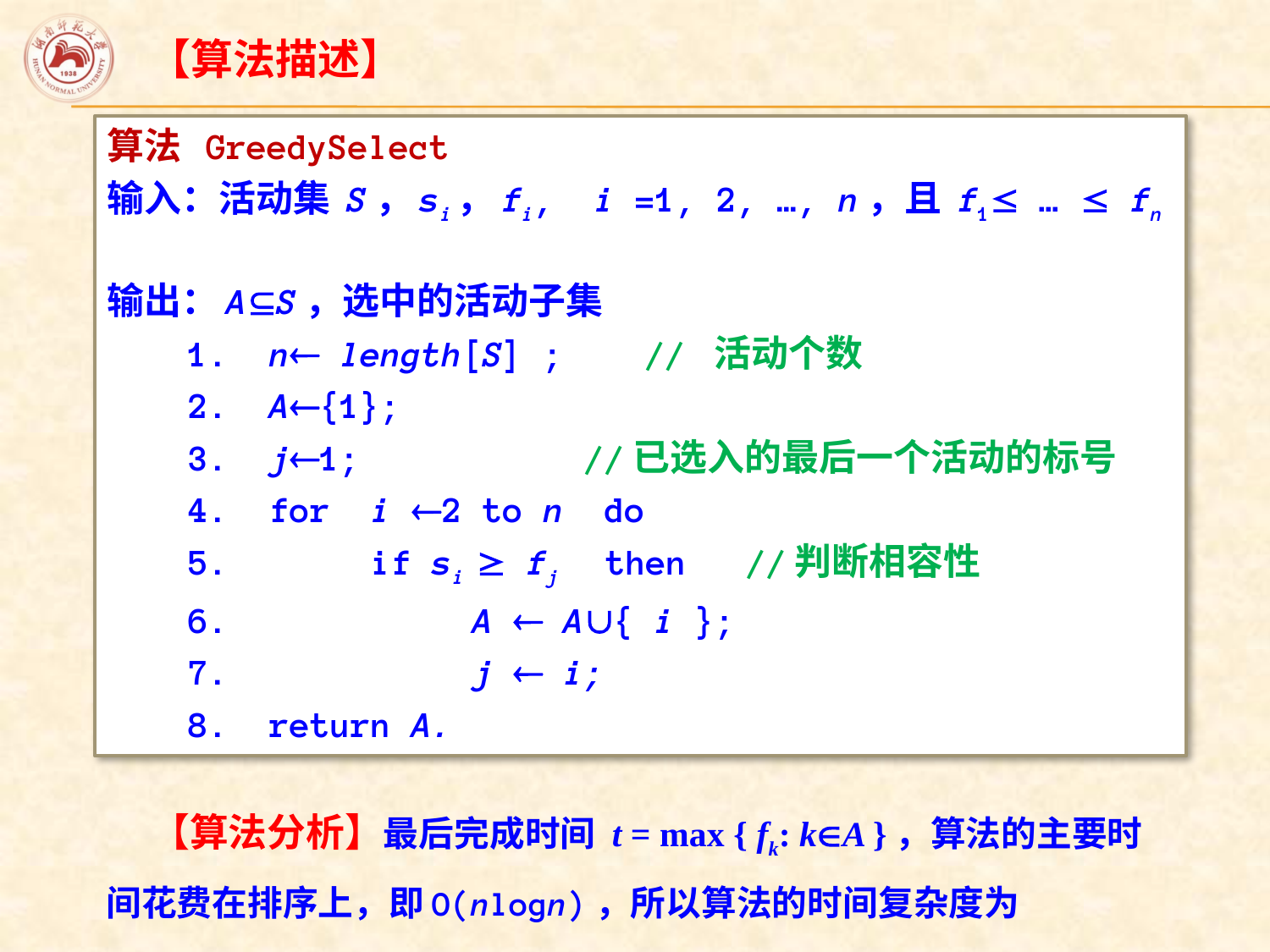

【算法描述】
算法  GreedySelect
输入：活动集 S，si，fi,  i =1, 2, …, n，且 f1≤ … ≤ fn
输出：A⊆S，选中的活动子集
    1.  n← length[S] ;    // 活动个数
    2.  A←{1};
    3.  j←1;           //已选入的最后一个活动的标号
    4.  for  i ←2 to n  do
    5.       if si ≥ fj    then     //判断相容性
    6.            A ← A∪{ i };
    7.            j ← i;
    8.  return A.
    【算法分析】最后完成时间 t = max { fk: k∈A }，算法的主要时间花费在排序上，即O(nlogn)，所以算法的时间复杂度为O(nlogn)。